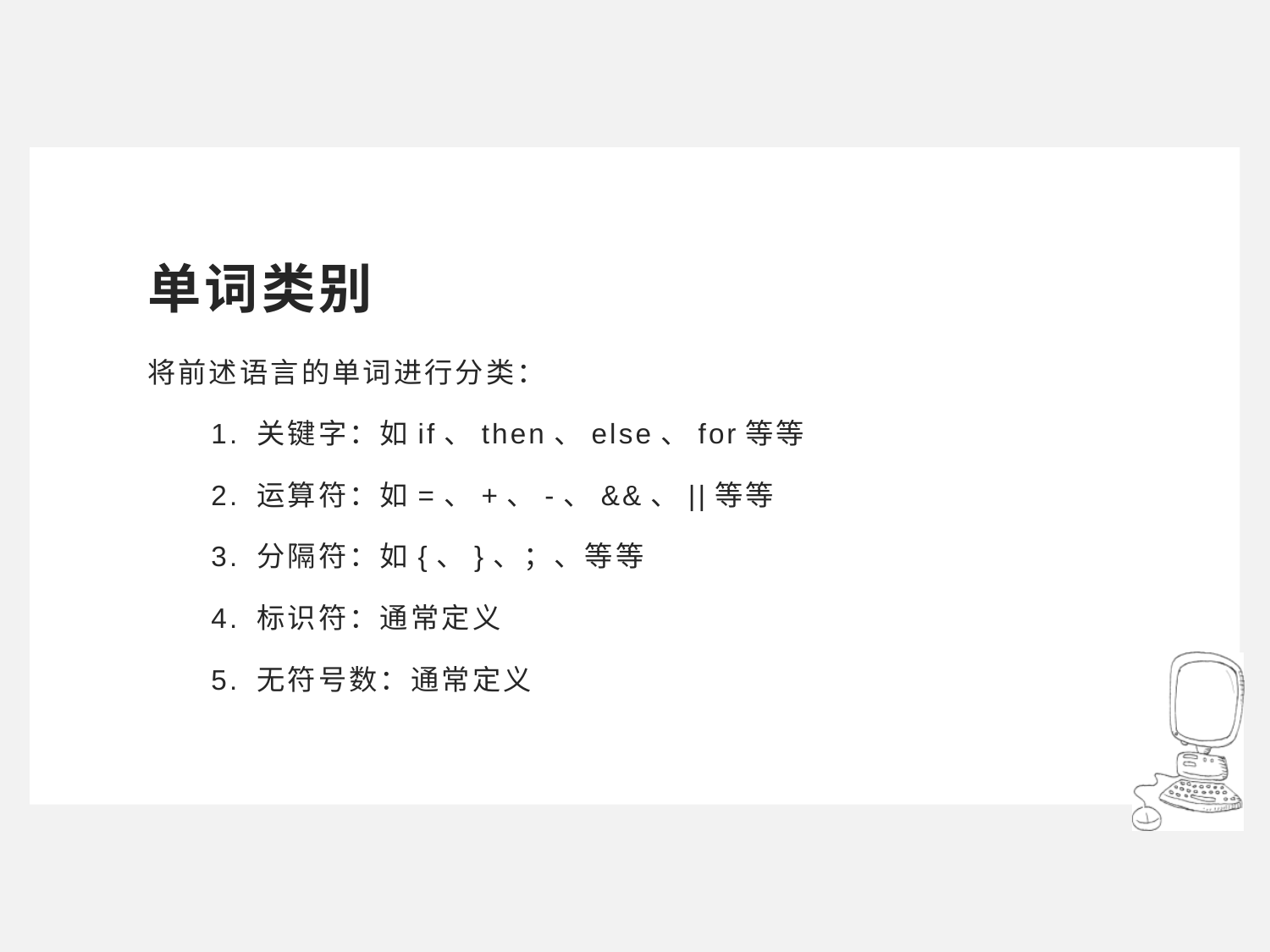

# 单词类别
将前述语言的单词进行分类：
1. 关键字：如if、then、else、for等等
2. 运算符：如=、+、-、&&、||等等
3. 分隔符：如{、}、；、等等
4. 标识符：通常定义
5. 无符号数：通常定义